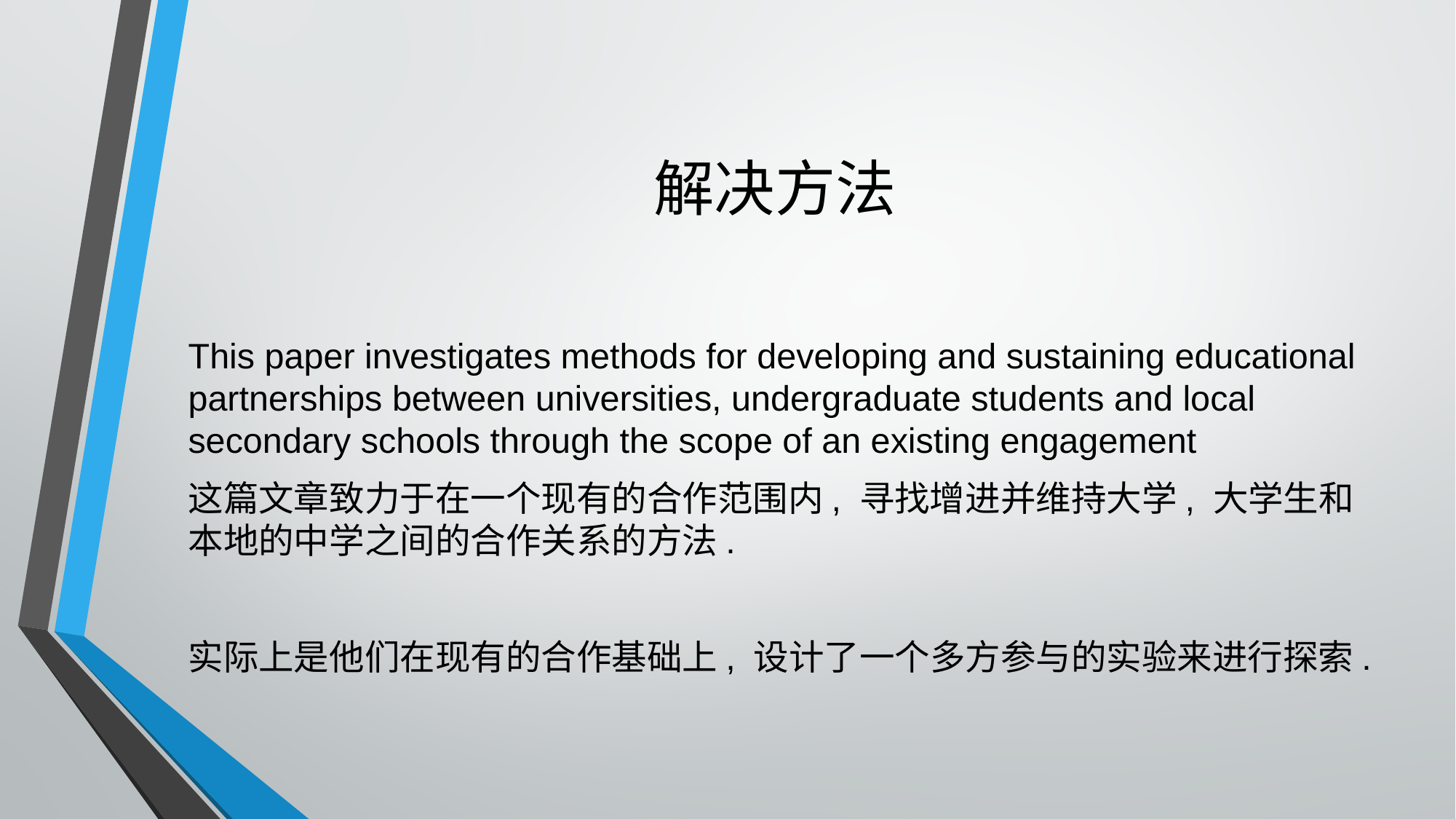

# 解决方法
This paper investigates methods for developing and sustaining educational partnerships between universities, undergraduate students and local secondary schools through the scope of an existing engagement
这篇文章致力于在一个现有的合作范围内, 寻找增进并维持大学, 大学生和本地的中学之间的合作关系的方法.

实际上是他们在现有的合作基础上, 设计了一个多方参与的实验来进行探索.